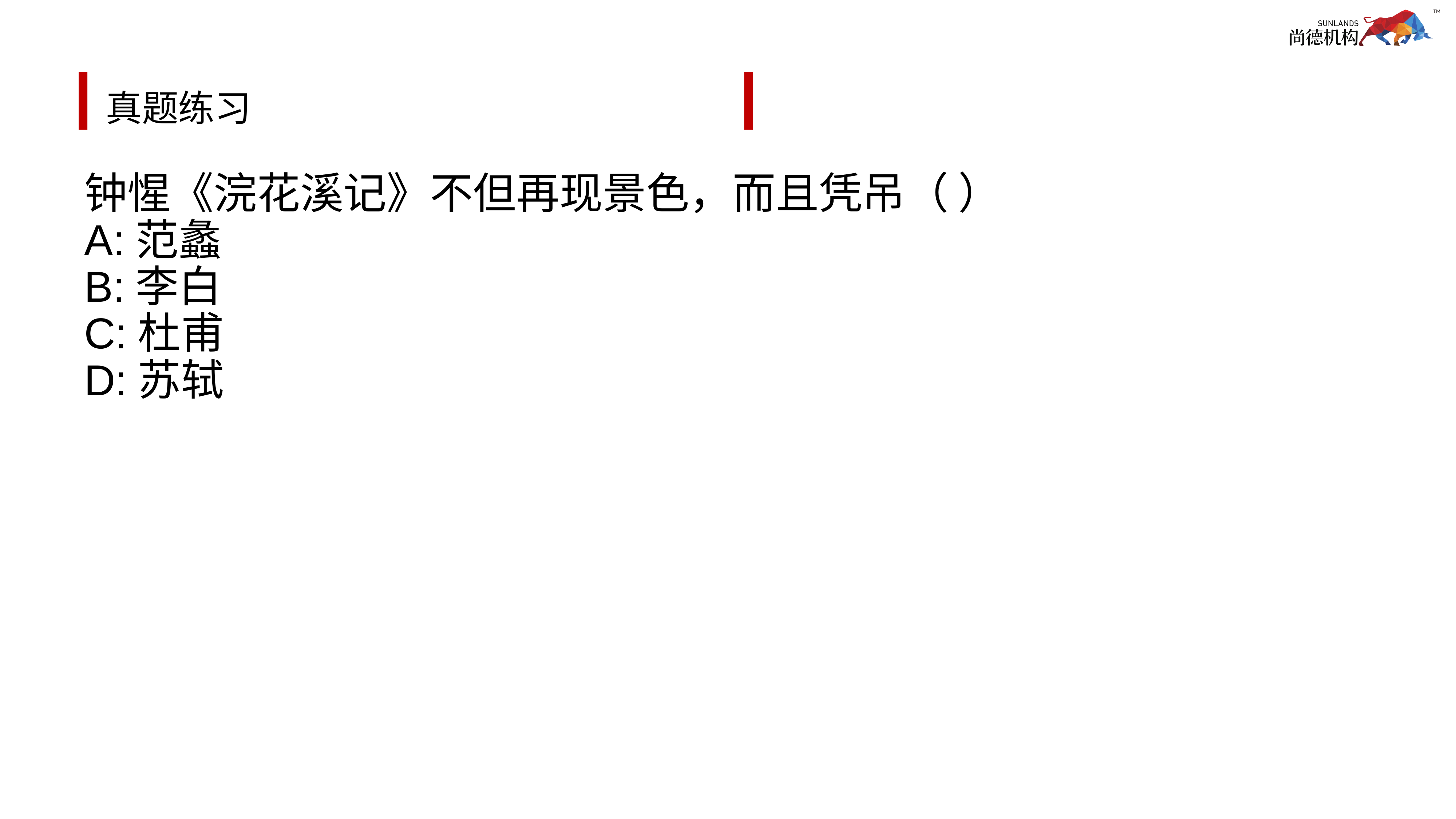

# 真题练习
钟惺《浣花溪记》不但再现景色，而且凭吊（ ）
A:范蠡
B:李白
C:杜甫
D:苏轼